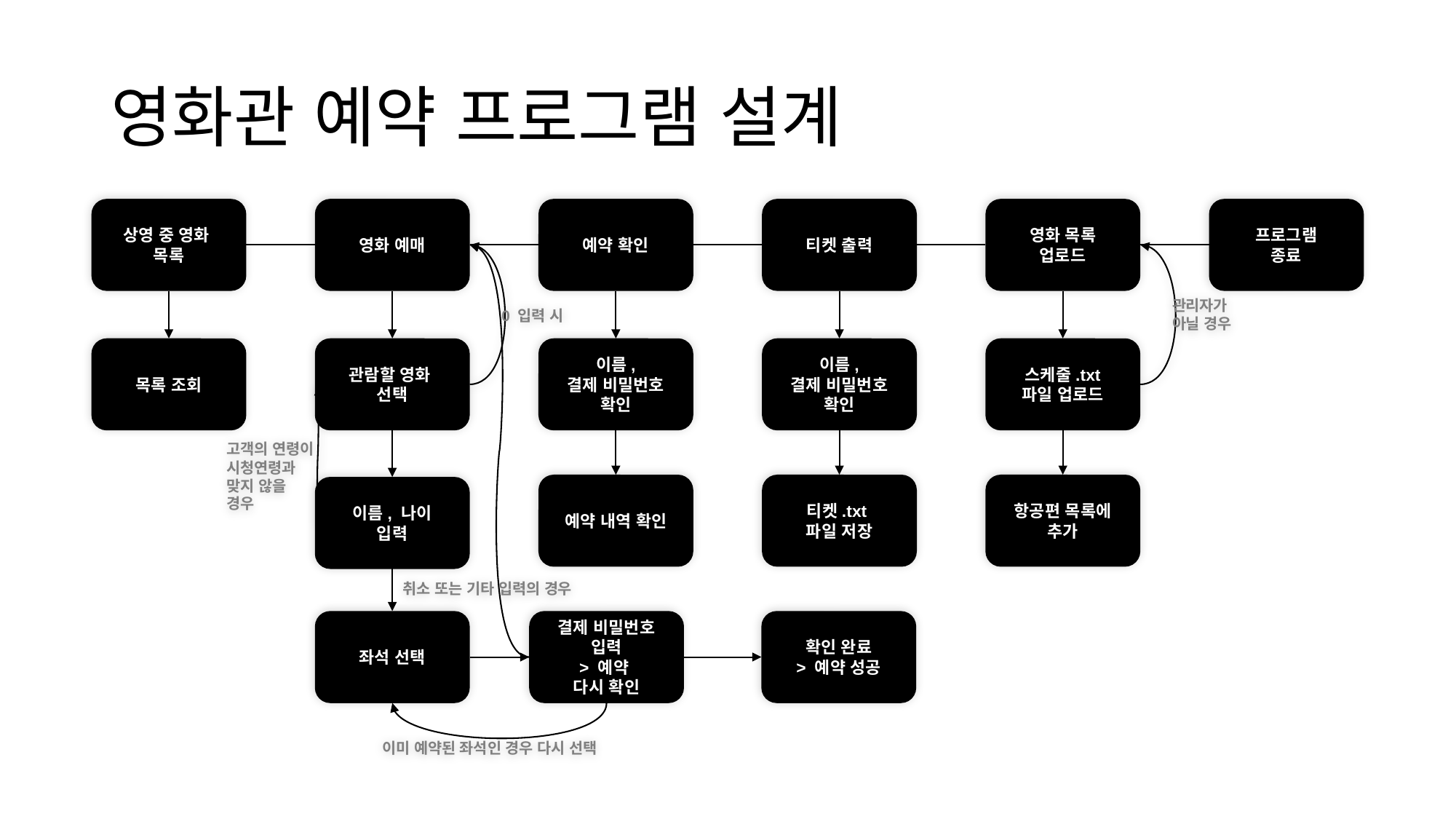

# 영화관 예약 프로그램 설계
상영 중 영화
목록
영화 예매
예약 확인
티켓 출력
영화 목록
업로드
프로그램
종료
목록 조회
관람할 영화
선택
이름,
결제 비밀번호
확인
이름,
결제 비밀번호
확인
스케줄.txt
파일 업로드
고객의 연령이 시청연령과 맞지 않을 경우
예약 내역 확인
티켓.txt
파일 저장
항공편 목록에
추가
이름, 나이
입력
확인 완료
> 예약 성공
좌석 선택
이미 예약된 좌석인 경우 다시 선택
관리자가
아닐 경우
0 입력 시
취소 또는 기타 입력의 경우
결제 비밀번호
입력
> 예약
다시 확인